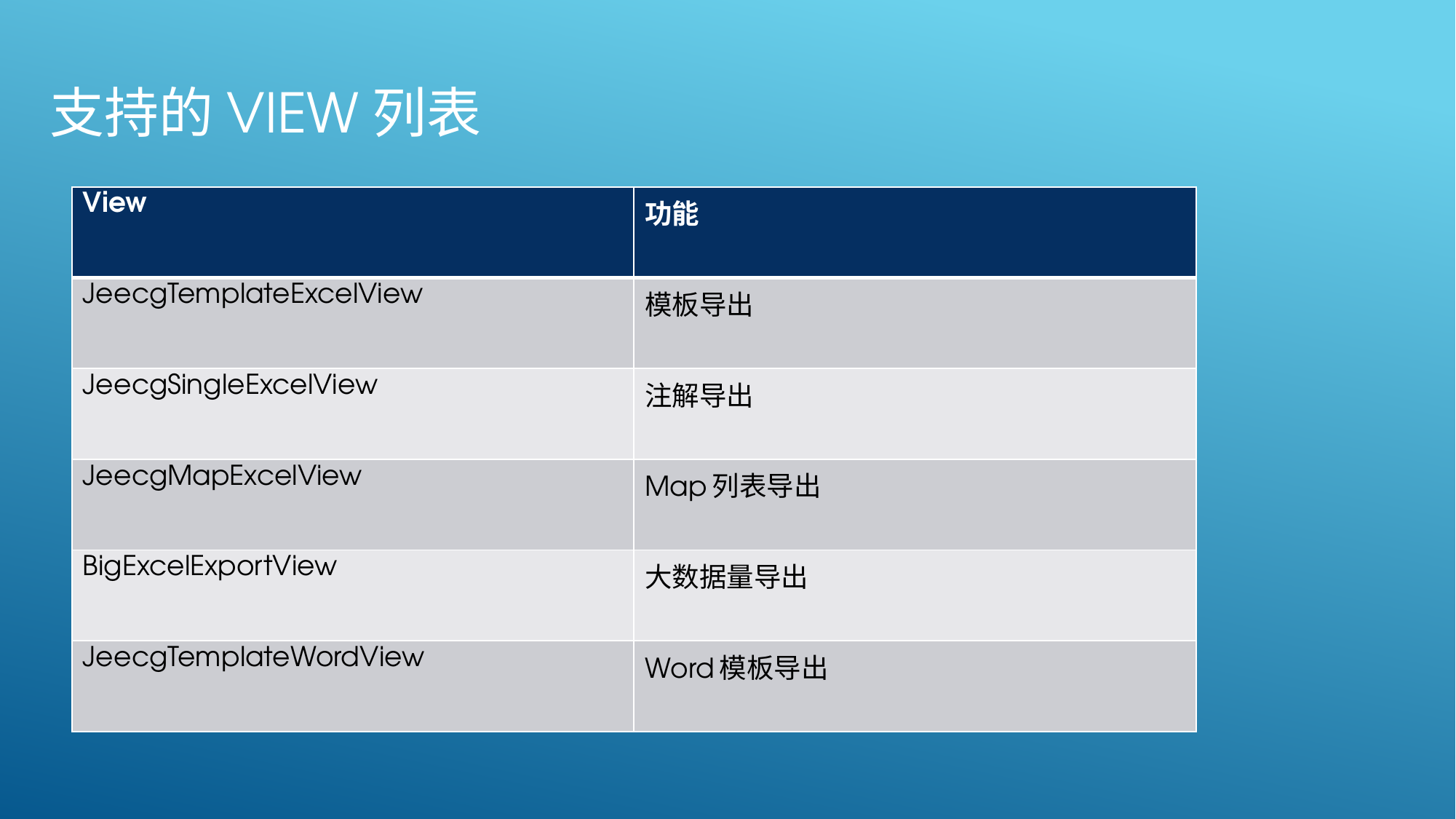

# 支持的View列表
| View | 功能 |
| --- | --- |
| JeecgTemplateExcelView | 模板导出 |
| JeecgSingleExcelView | 注解导出 |
| JeecgMapExcelView | Map列表导出 |
| BigExcelExportView | 大数据量导出 |
| JeecgTemplateWordView | Word模板导出 |